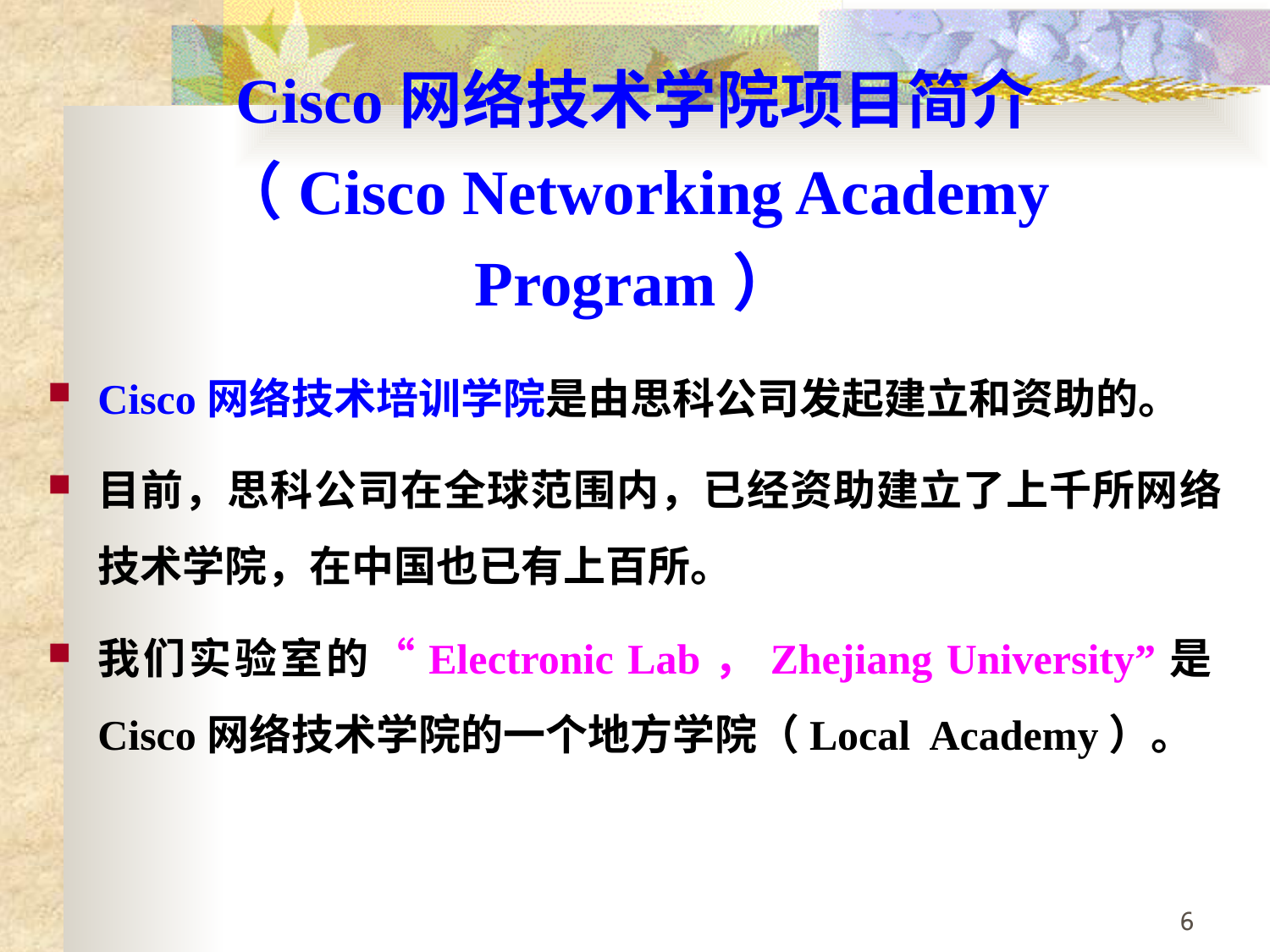

Cisco网络技术学院项目简介
（Cisco Networking Academy Program）
Cisco网络技术培训学院是由思科公司发起建立和资助的。
目前，思科公司在全球范围内，已经资助建立了上千所网络技术学院，在中国也已有上百所。
我们实验室的“Electronic Lab，Zhejiang University”是Cisco网络技术学院的一个地方学院（Local  Academy）。
6